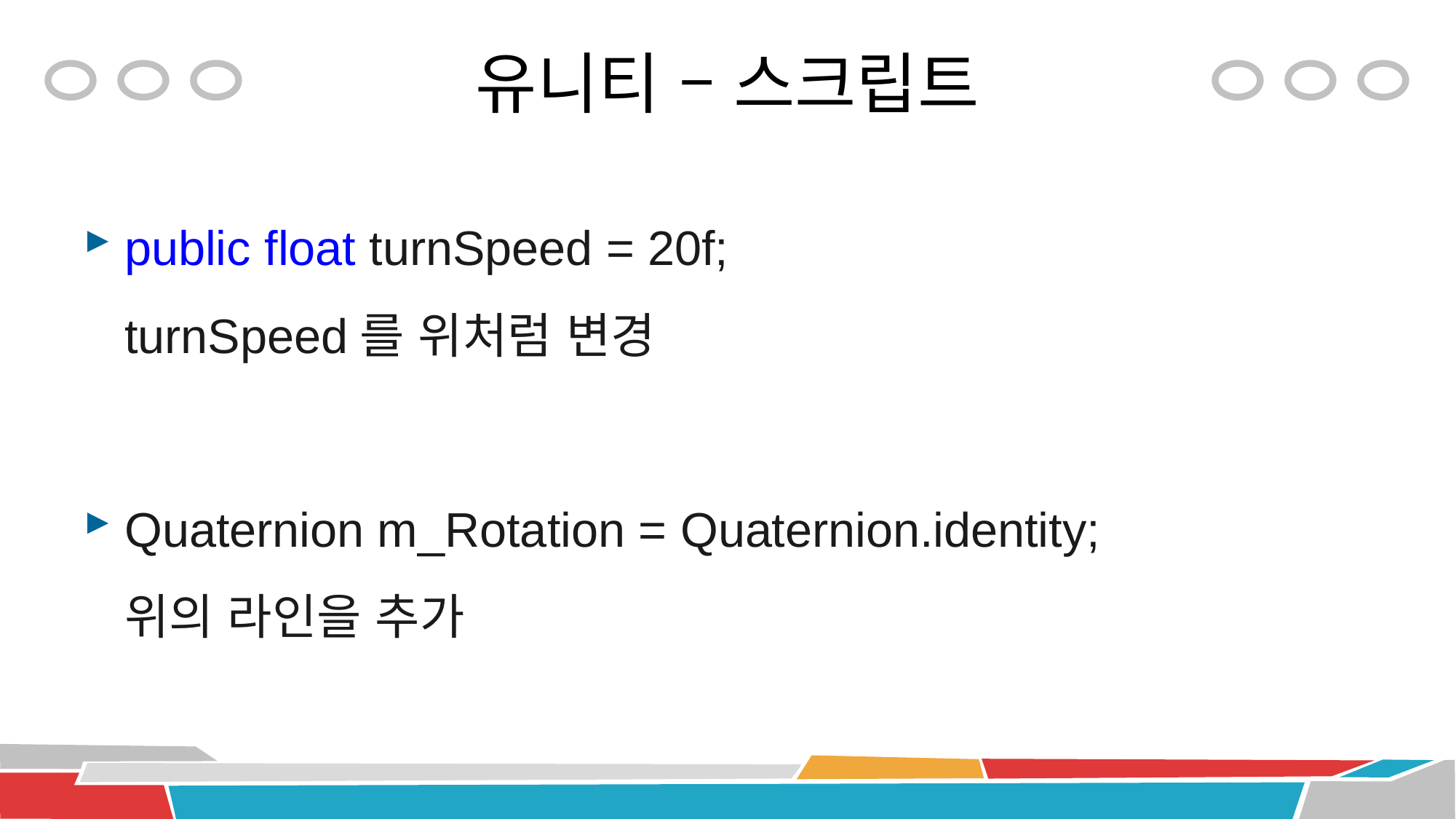

# 유니티 – 스크립트
public float turnSpeed = 20f;
turnSpeed를 위처럼 변경

Quaternion m_Rotation = Quaternion.identity;
위의 라인을 추가